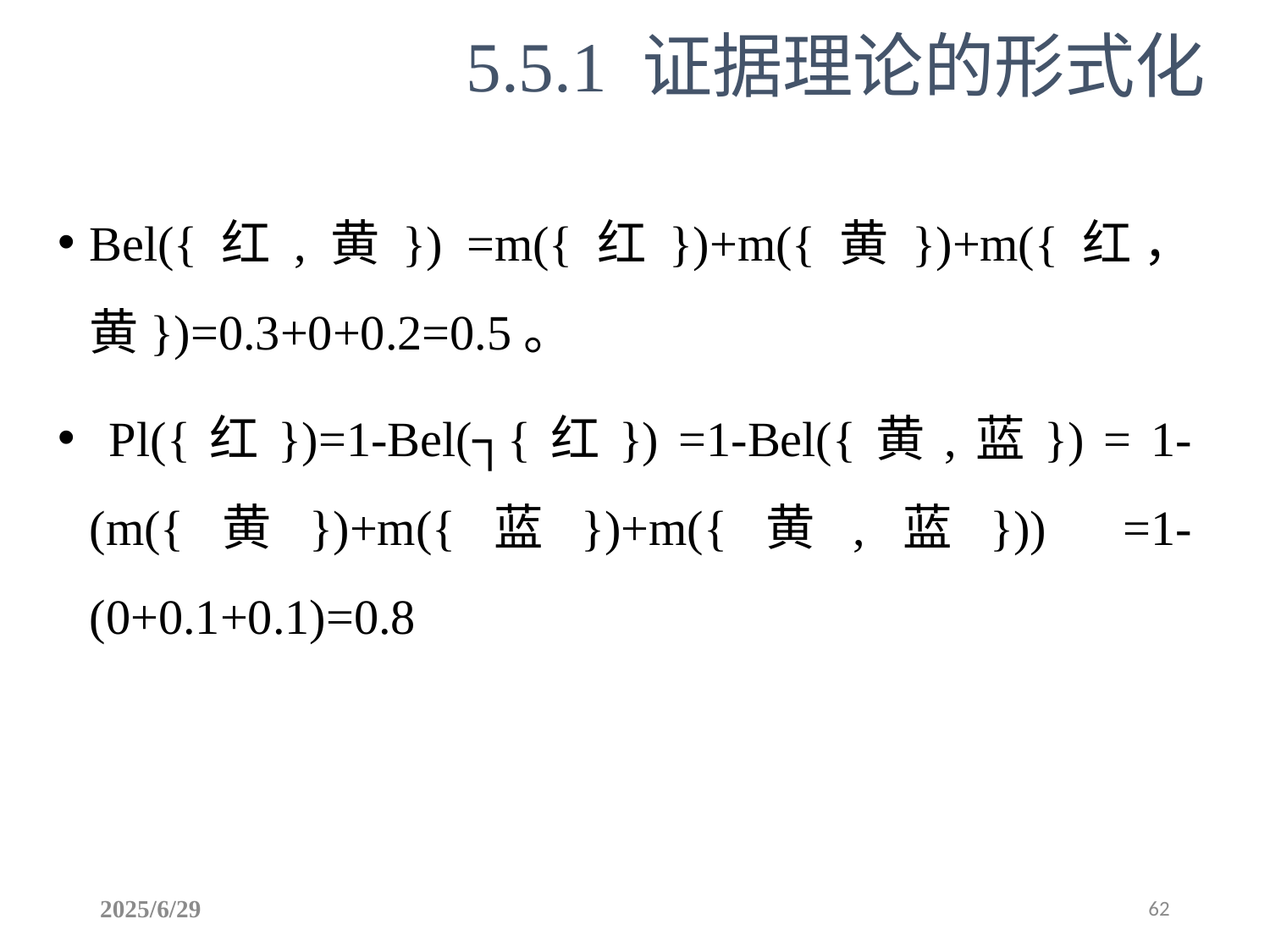

5.5.1 证据理论的形式化
Bel({红,黄}) =m({红})+m({黄})+m({红，黄})=0.3+0+0.2=0.5。
 Pl({红})=1-Bel(┐{红}) =1-Bel({黄,蓝}) = 1-(m({黄})+m({蓝})+m({黄,蓝}))  =1-(0+0.1+0.1)=0.8
2025/6/29
62